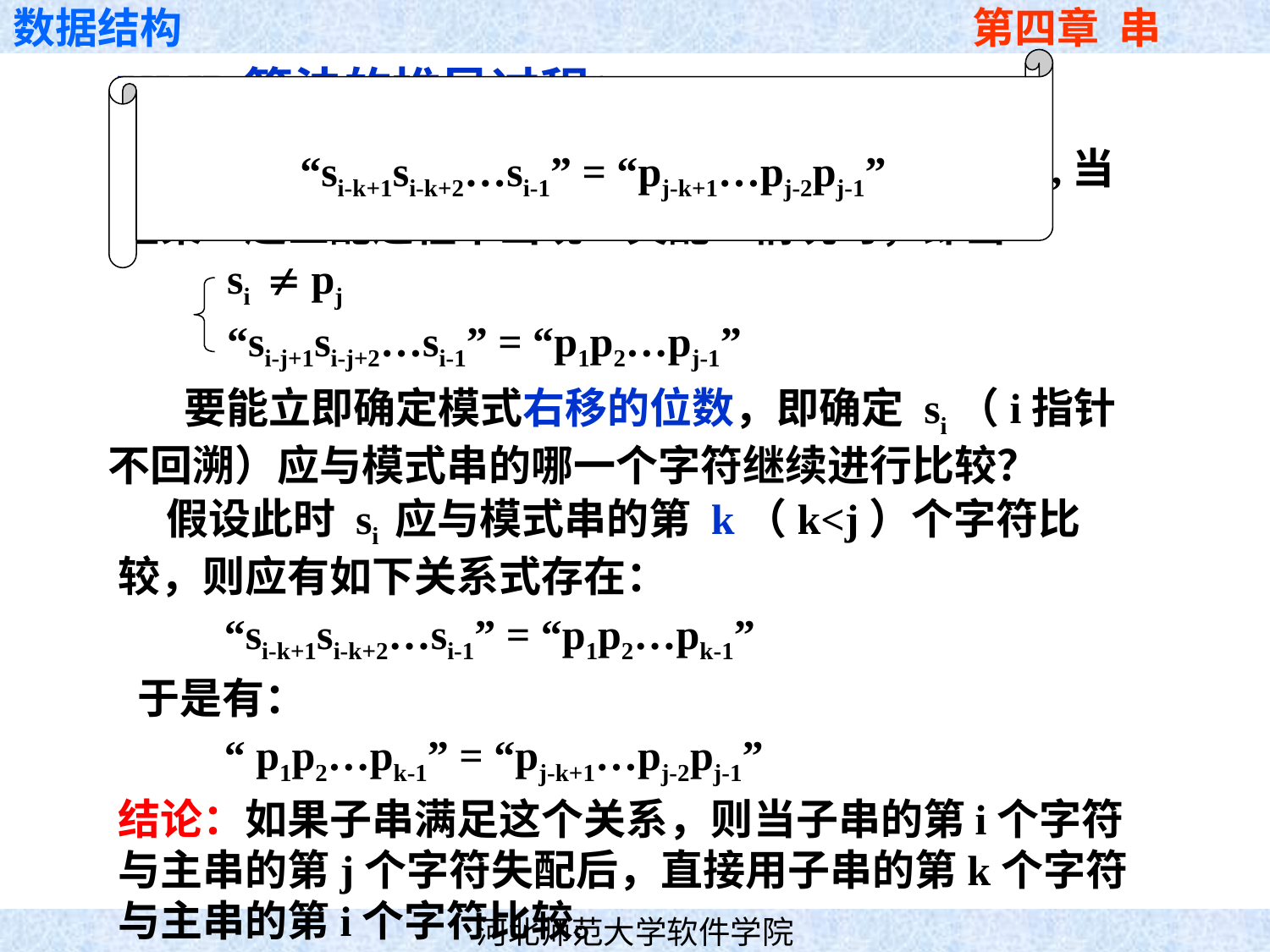

“si-k+1si-k+2…si-1” = “pj-k+1…pj-2pj-1”
KMP算法的推导过程：

        设主串为 “s1s2…sn”，模式串为“p1p2…pm” ,当在某一趟匹配过程中出现“失配”情况时，即当

si  ≠ pj
“si-j+1si-j+2…si-1” = “p1p2…pj-1”

       要能立即确定模式右移的位数，即确定 si（i指针不回溯）应与模式串的哪一个字符继续进行比较？
    假设此时 si 应与模式串的第 k（k<j）个字符比较，则应有如下关系式存在：
          “si-k+1si-k+2…si-1” = “p1p2…pk-1”
 于是有：
          “ p1p2…pk-1” = “pj-k+1…pj-2pj-1”
结论：如果子串满足这个关系，则当子串的第i个字符与主串的第j个字符失配后，直接用子串的第k个字符与主串的第i个字符比较。